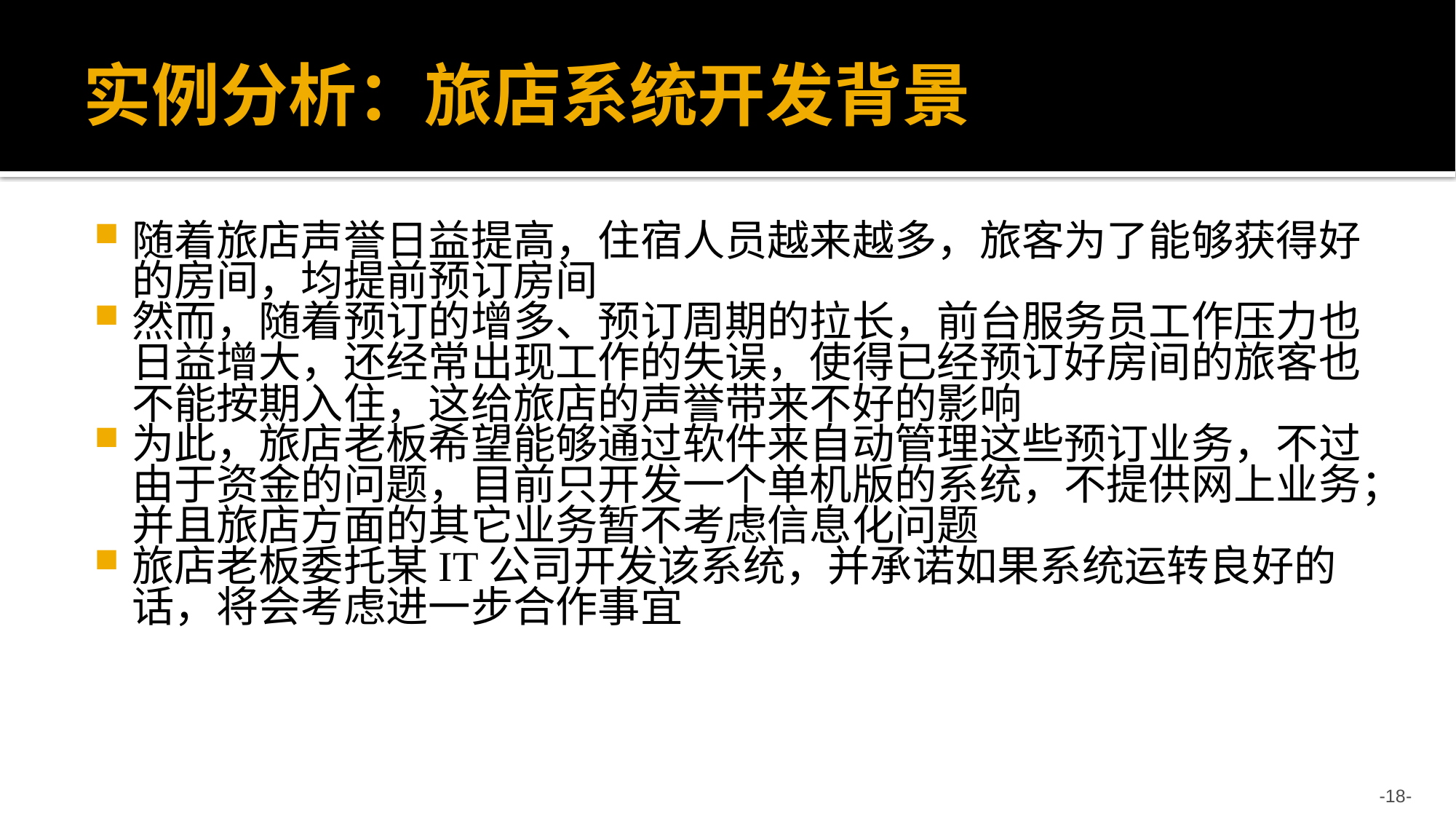

# 实例分析：旅店系统开发背景
随着旅店声誉日益提高，住宿人员越来越多，旅客为了能够获得好的房间，均提前预订房间
然而，随着预订的增多、预订周期的拉长，前台服务员工作压力也日益增大，还经常出现工作的失误，使得已经预订好房间的旅客也不能按期入住，这给旅店的声誉带来不好的影响
为此，旅店老板希望能够通过软件来自动管理这些预订业务，不过由于资金的问题，目前只开发一个单机版的系统，不提供网上业务；并且旅店方面的其它业务暂不考虑信息化问题
旅店老板委托某IT公司开发该系统，并承诺如果系统运转良好的话，将会考虑进一步合作事宜
-18-